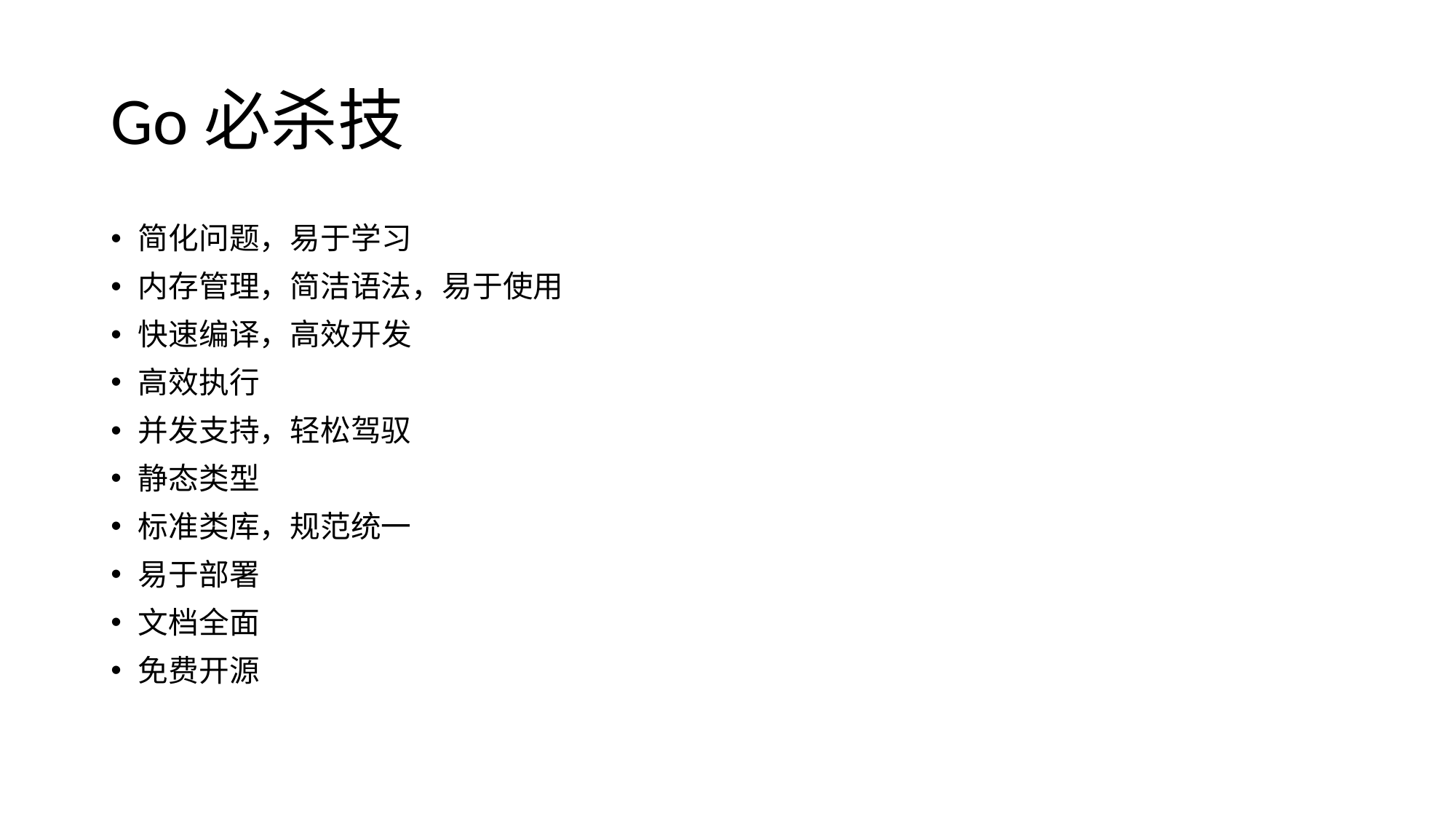

# Go必杀技
简化问题，易于学习
内存管理，简洁语法，易于使用
快速编译，高效开发
高效执行
并发支持，轻松驾驭
静态类型
标准类库，规范统一
易于部署
文档全面
免费开源